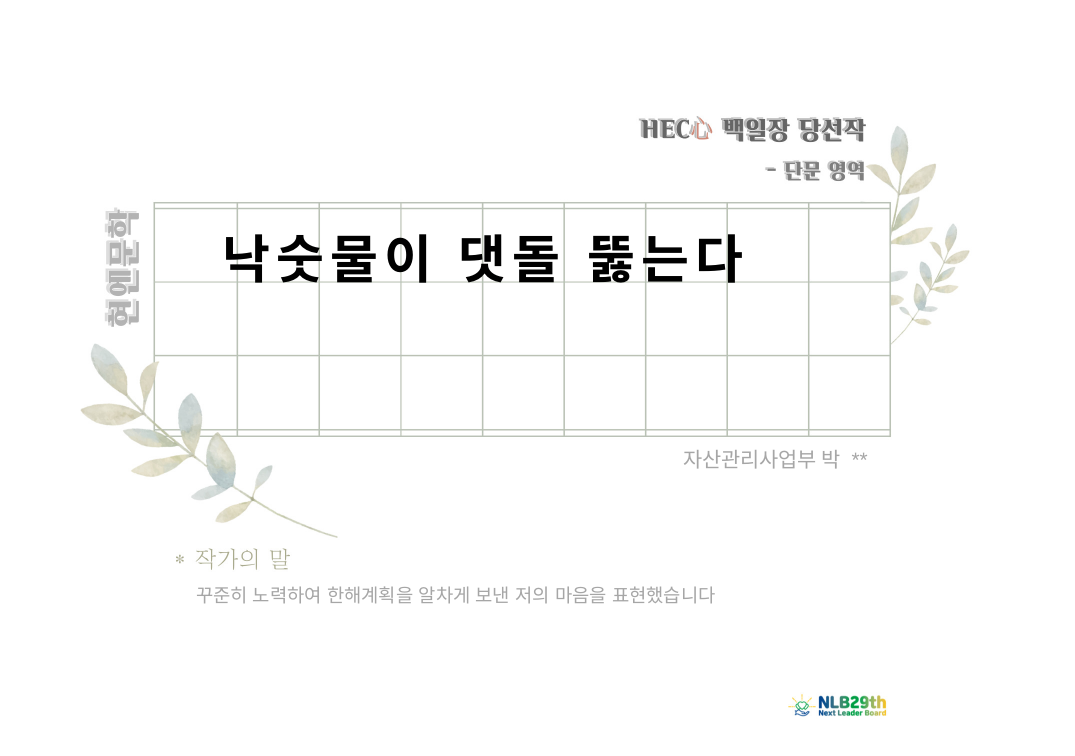

낙숫물이 댓돌 뚫는다
자산관리사업부 박 **
꾸준히 노력하여 한해계획을 알차게 보낸 저의 마음을 표현했습니다